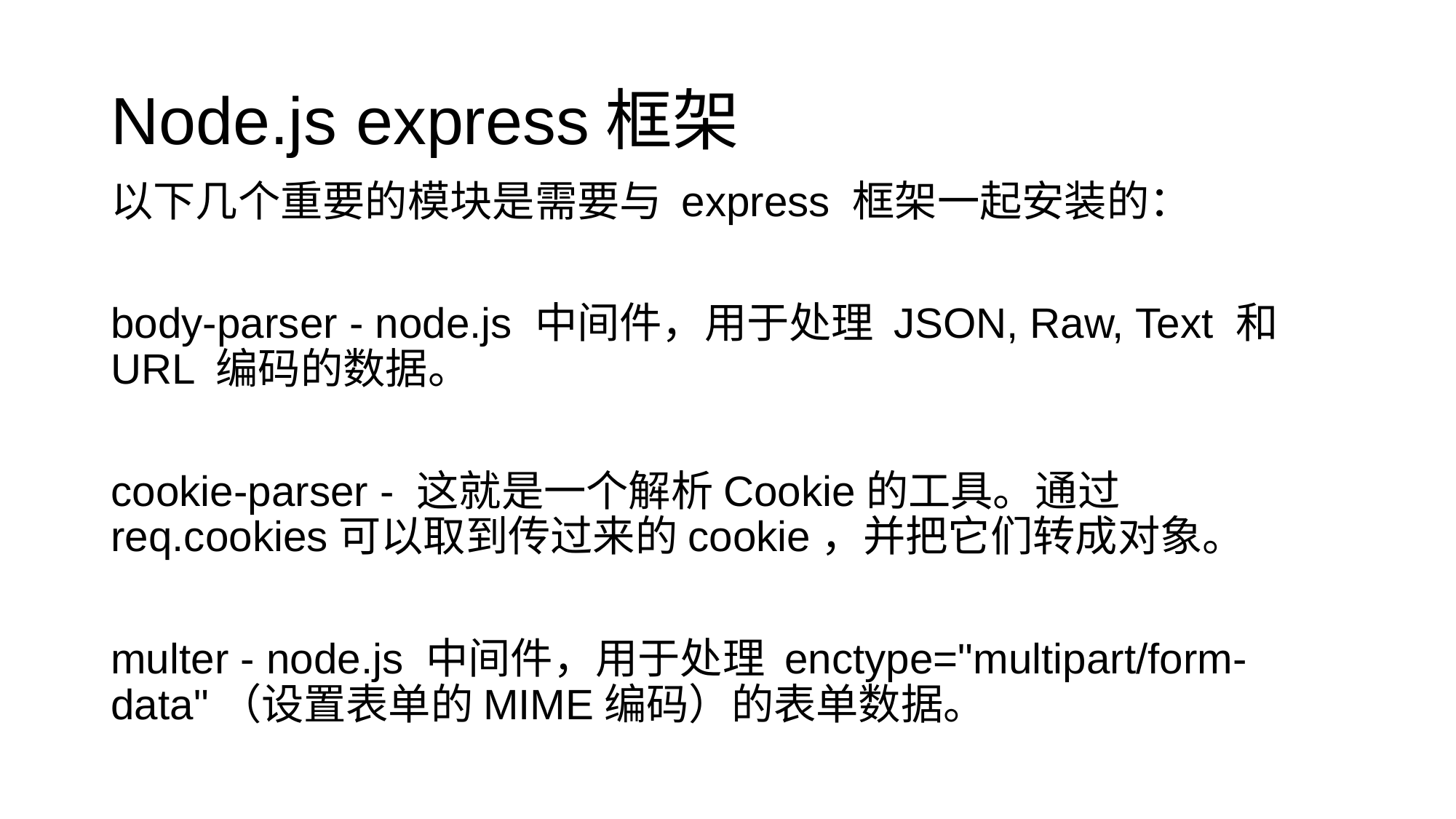

# Node.js express框架
以下几个重要的模块是需要与 express 框架一起安装的：

body-parser - node.js 中间件，用于处理 JSON, Raw, Text 和 URL 编码的数据。

cookie-parser - 这就是一个解析Cookie的工具。通过req.cookies可以取到传过来的cookie，并把它们转成对象。

multer - node.js 中间件，用于处理 enctype="multipart/form-data"（设置表单的MIME编码）的表单数据。